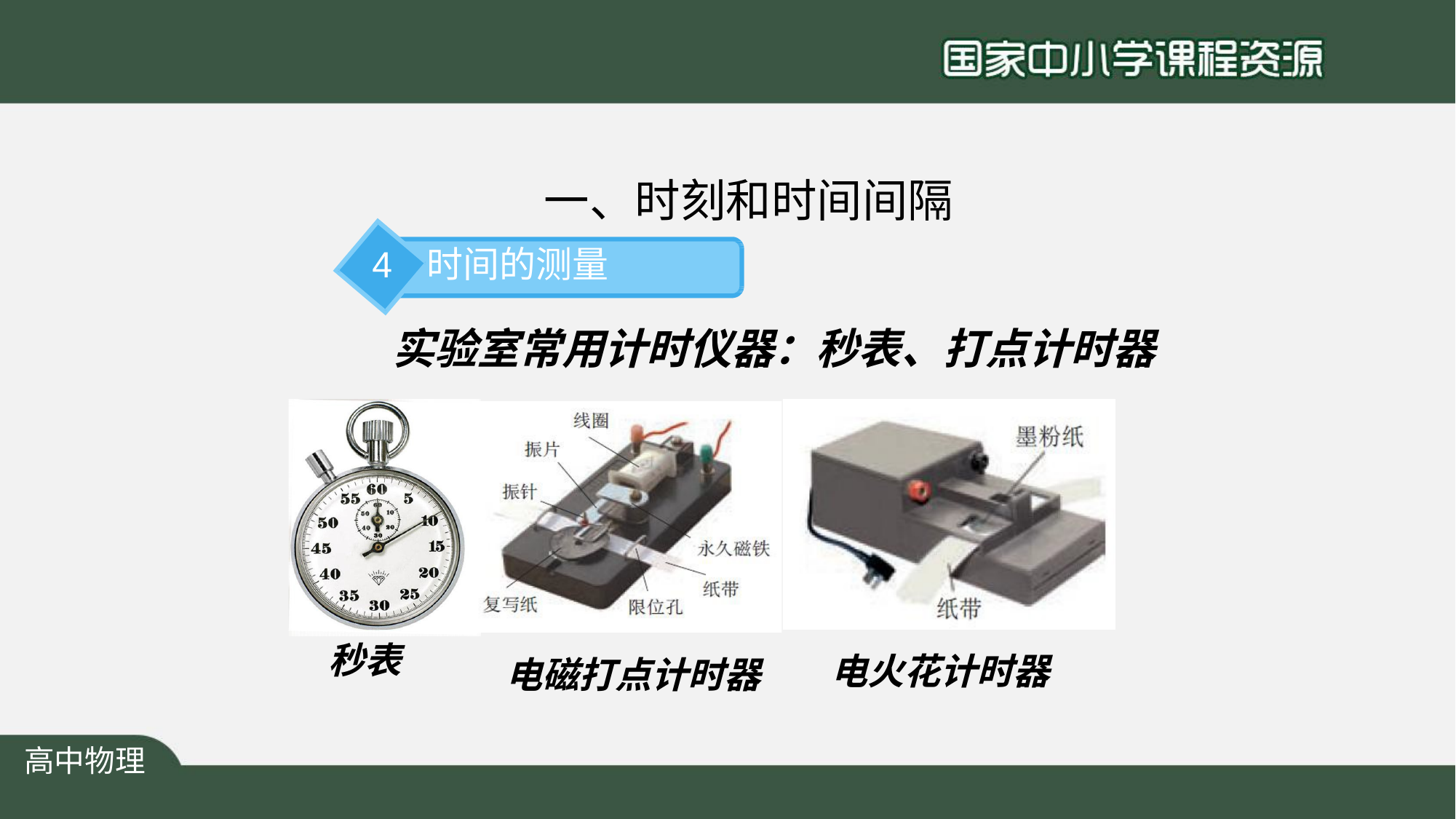

# 一、时刻和时间间隔

4	时间的测量
实验室常用计时仪器：秒表、打点计时器

秒表
电火花计时器
电磁打点计时器
高中物理